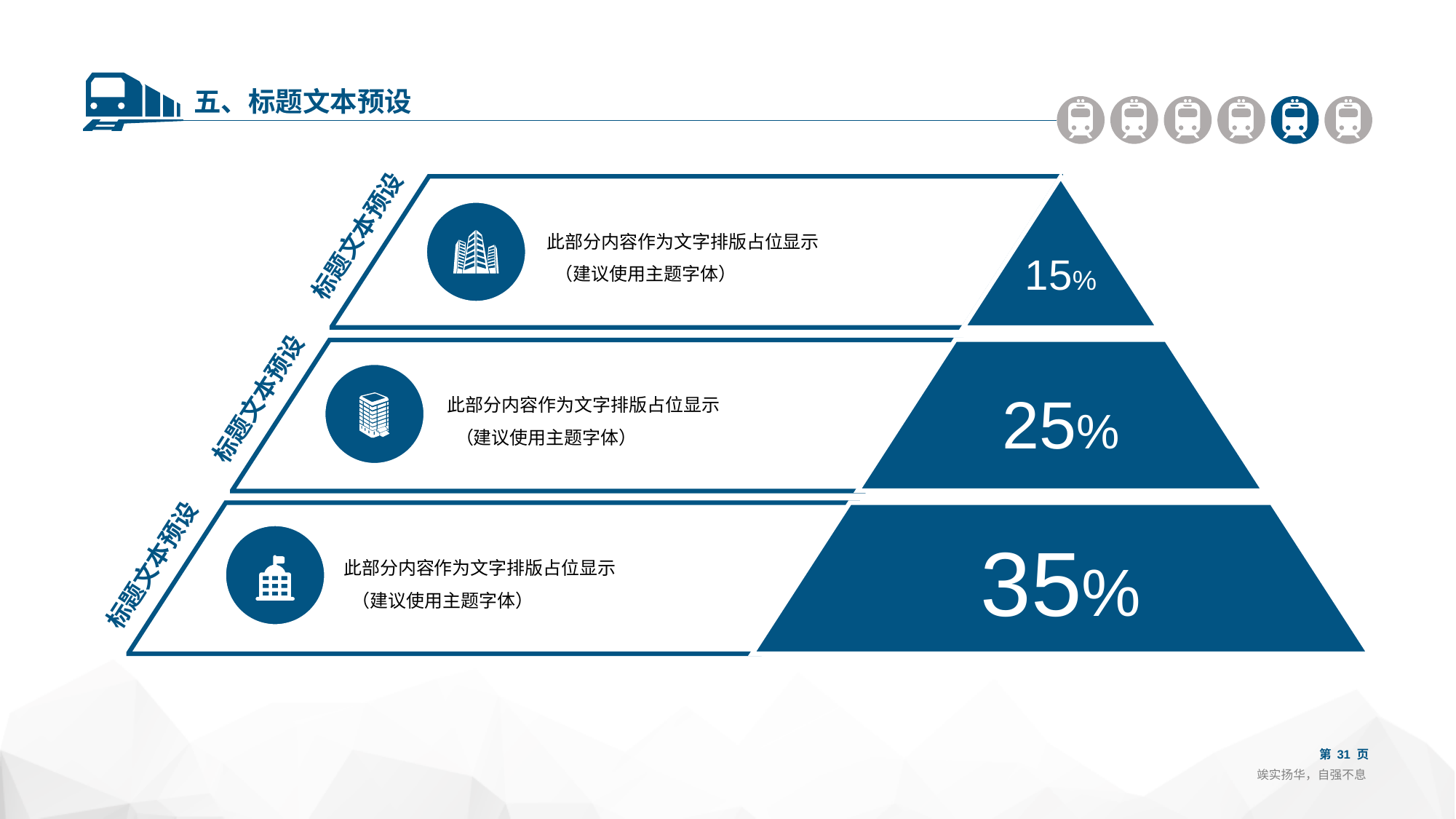

五、标题文本预设
此部分内容作为文字排版占位显示
 （建议使用主题字体）

标题文本预设

15%

此部分内容作为文字排版占位显示
 （建议使用主题字体）

25%
标题文本预设

此部分内容作为文字排版占位显示
 （建议使用主题字体）

35%

标题文本预设

第 31 页
竢实扬华，自强不息